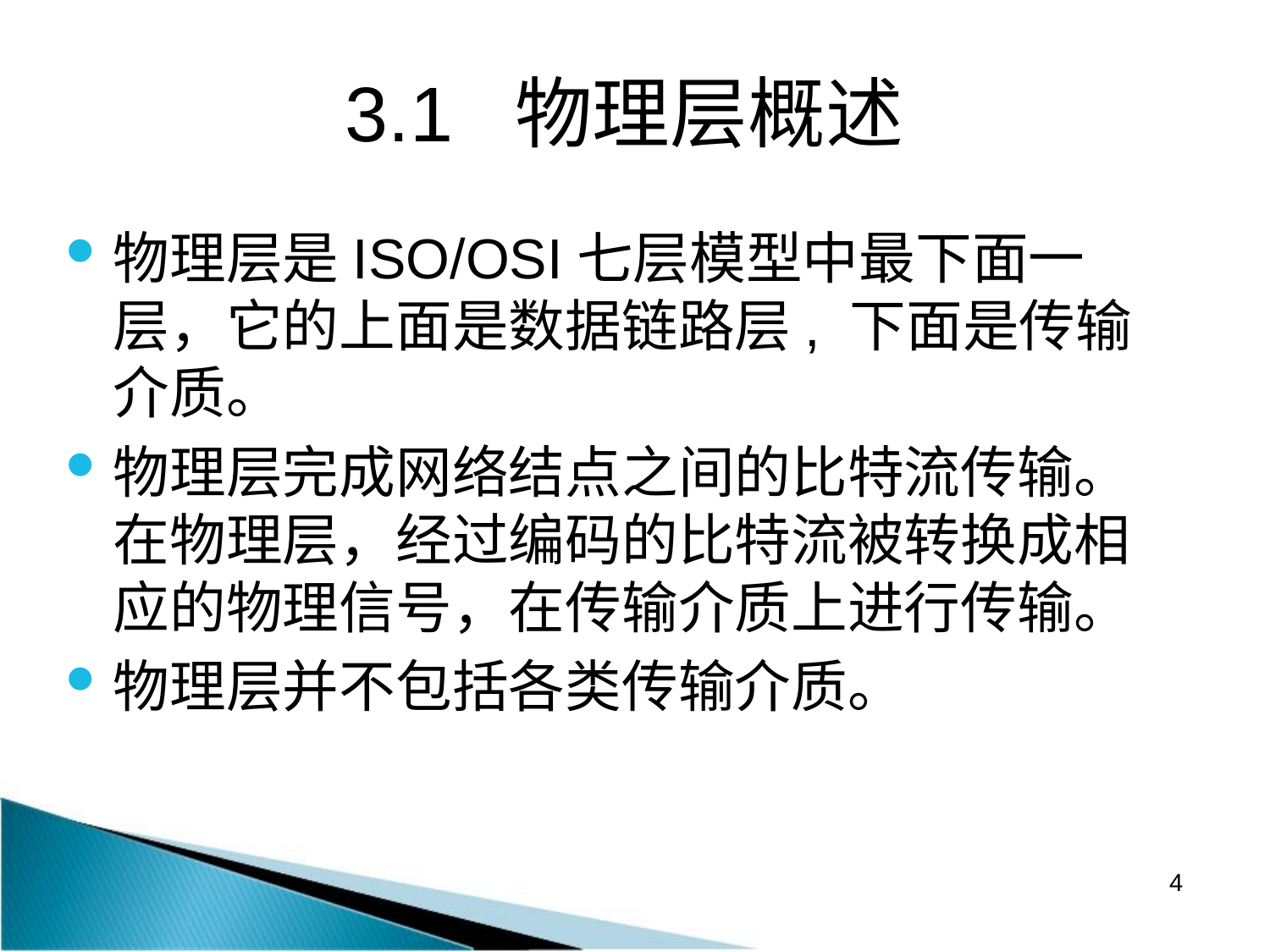

# 3.1  物理层概述
物理层是ISO/OSI七层模型中最下面一层，它的上面是数据链路层, 下面是传输介质。
物理层完成网络结点之间的比特流传输。在物理层，经过编码的比特流被转换成相应的物理信号，在传输介质上进行传输。
物理层并不包括各类传输介质。

4